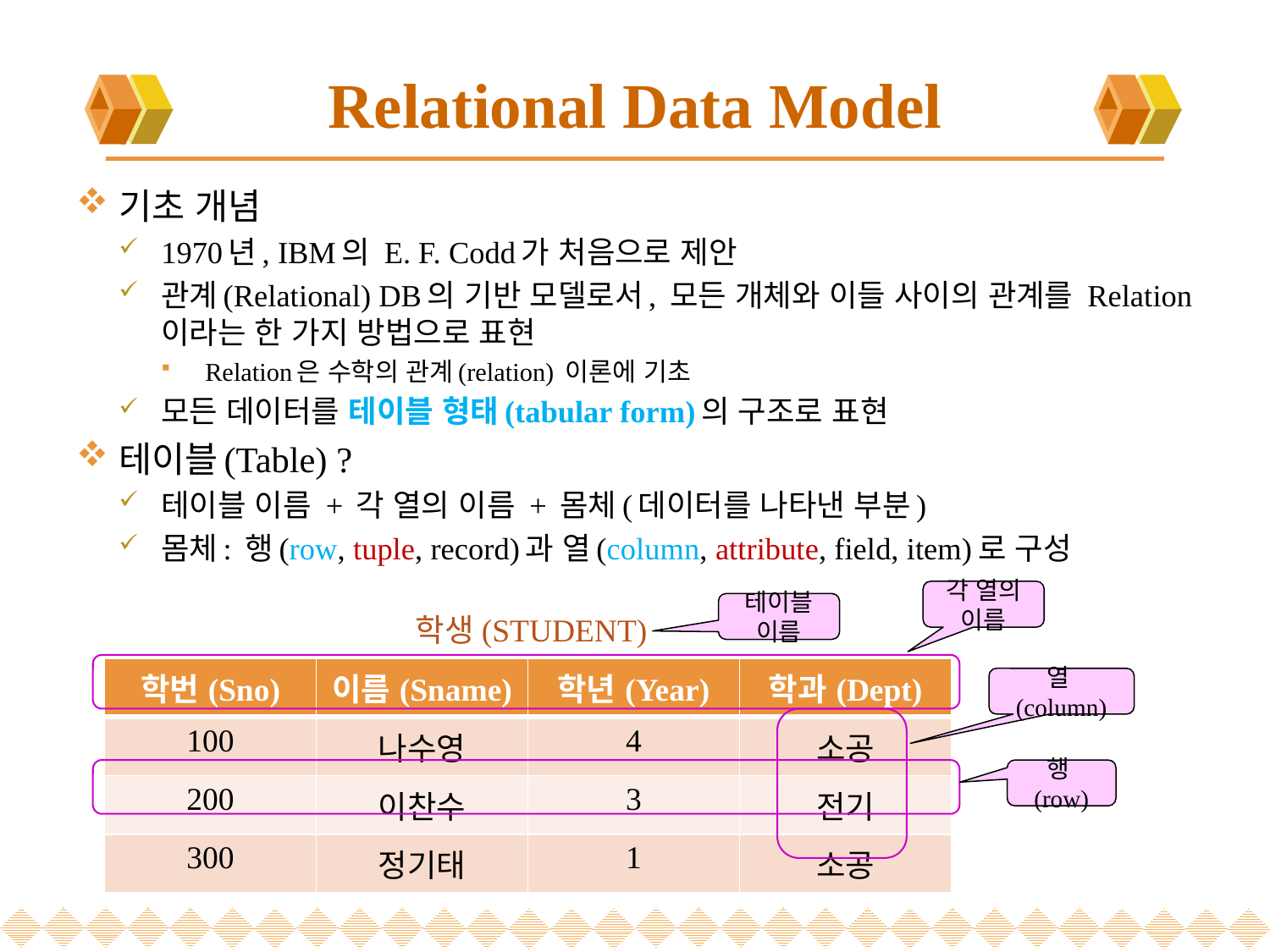

# Relational Data Model
기초 개념
1970년, IBM의 E. F. Codd가 처음으로 제안
관계(Relational) DB의 기반 모델로서, 모든 개체와 이들 사이의 관계를 Relation이라는 한 가지 방법으로 표현
Relation은 수학의 관계(relation) 이론에 기초
모든 데이터를 테이블 형태(tabular form)의 구조로 표현
테이블(Table) ?
테이블 이름 + 각 열의 이름 + 몸체(데이터를 나타낸 부분)
몸체: 행(row, tuple, record)과 열(column, attribute, field, item)로 구성

각 열의 이름
테이블 이름
학생(STUDENT)

| 학번(Sno) | 이름(Sname) | 학년(Year) | 학과(Dept) |
| --- | --- | --- | --- |
| 100 | 나수영 | 4 | 소공 |
| 200 | 이찬수 | 3 | 전기 |
| 300 | 정기태 | 1 | 소공 |
열(column)

행(row)